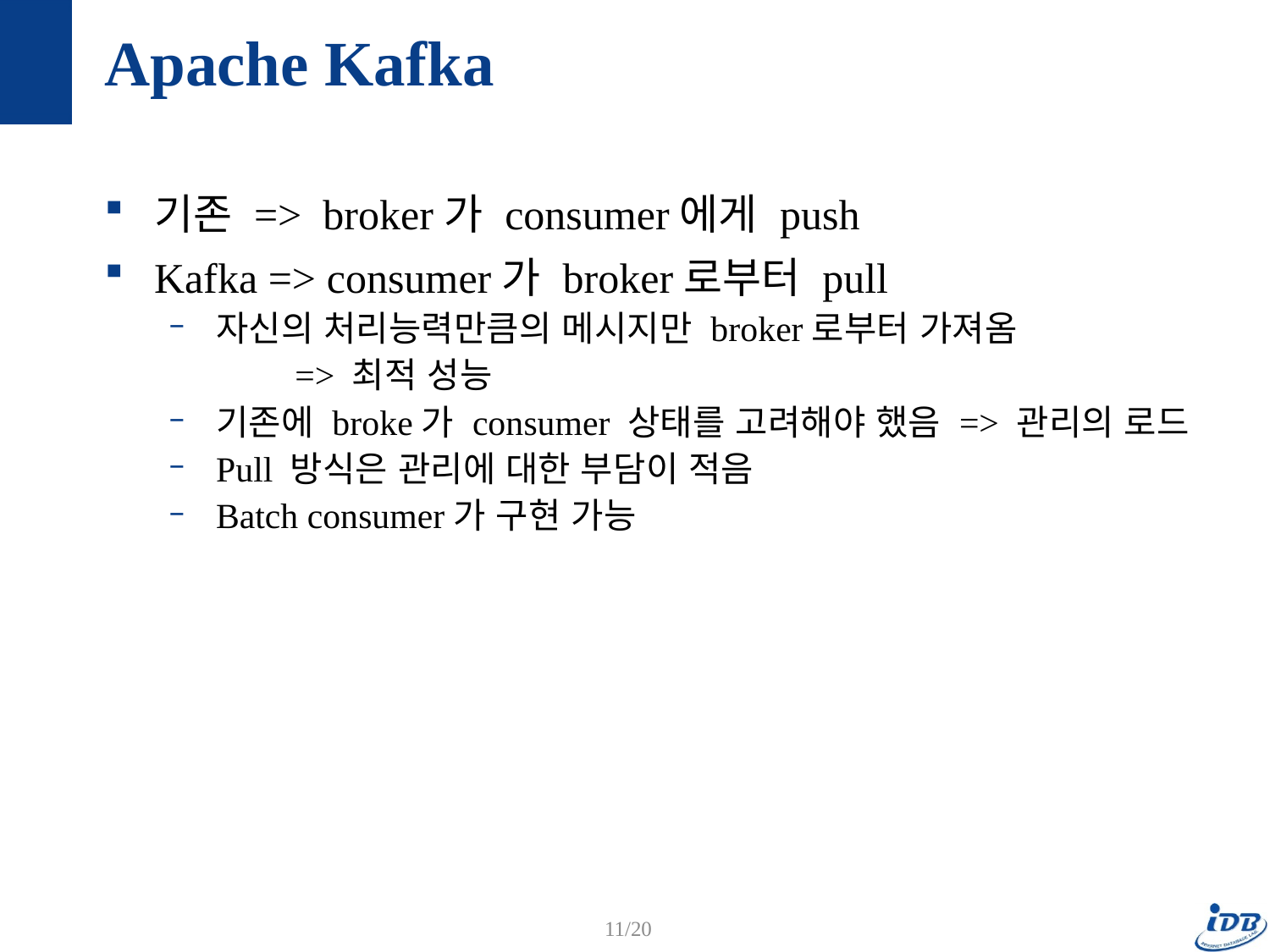

# Apache Kafka
기존 =>  broker가 consumer에게 push
Kafka => consumer가 broker로부터 pull
자신의 처리능력만큼의 메시지만 broker로부터 가져옴
	=> 최적 성능
기존에 broke가 consumer 상태를 고려해야 했음 => 관리의 로드
Pull 방식은 관리에 대한 부담이 적음
Batch consumer가 구현 가능
11/20